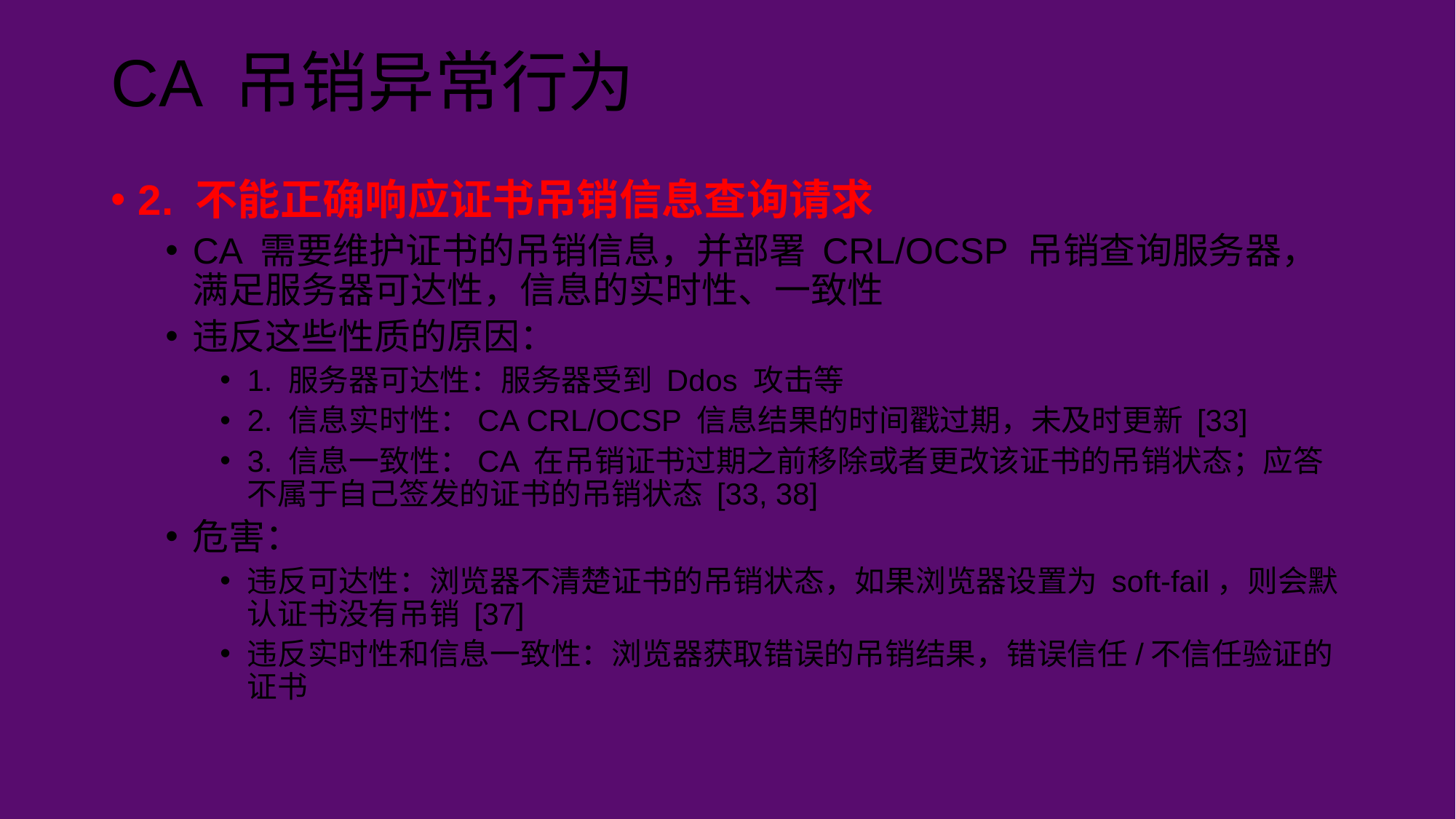

# CA 吊销异常行为
2. 不能正确响应证书吊销信息查询请求
CA 需要维护证书的吊销信息，并部署 CRL/OCSP 吊销查询服务器，满足服务器可达性，信息的实时性、一致性
违反这些性质的原因：
1. 服务器可达性：服务器受到 Ddos 攻击等
2. 信息实时性：CA CRL/OCSP 信息结果的时间戳过期，未及时更新 [33]
3. 信息一致性：CA 在吊销证书过期之前移除或者更改该证书的吊销状态；应答不属于自己签发的证书的吊销状态 [33, 38]
危害：
违反可达性：浏览器不清楚证书的吊销状态，如果浏览器设置为 soft-fail，则会默认证书没有吊销 [37]
违反实时性和信息一致性：浏览器获取错误的吊销结果，错误信任/不信任验证的证书